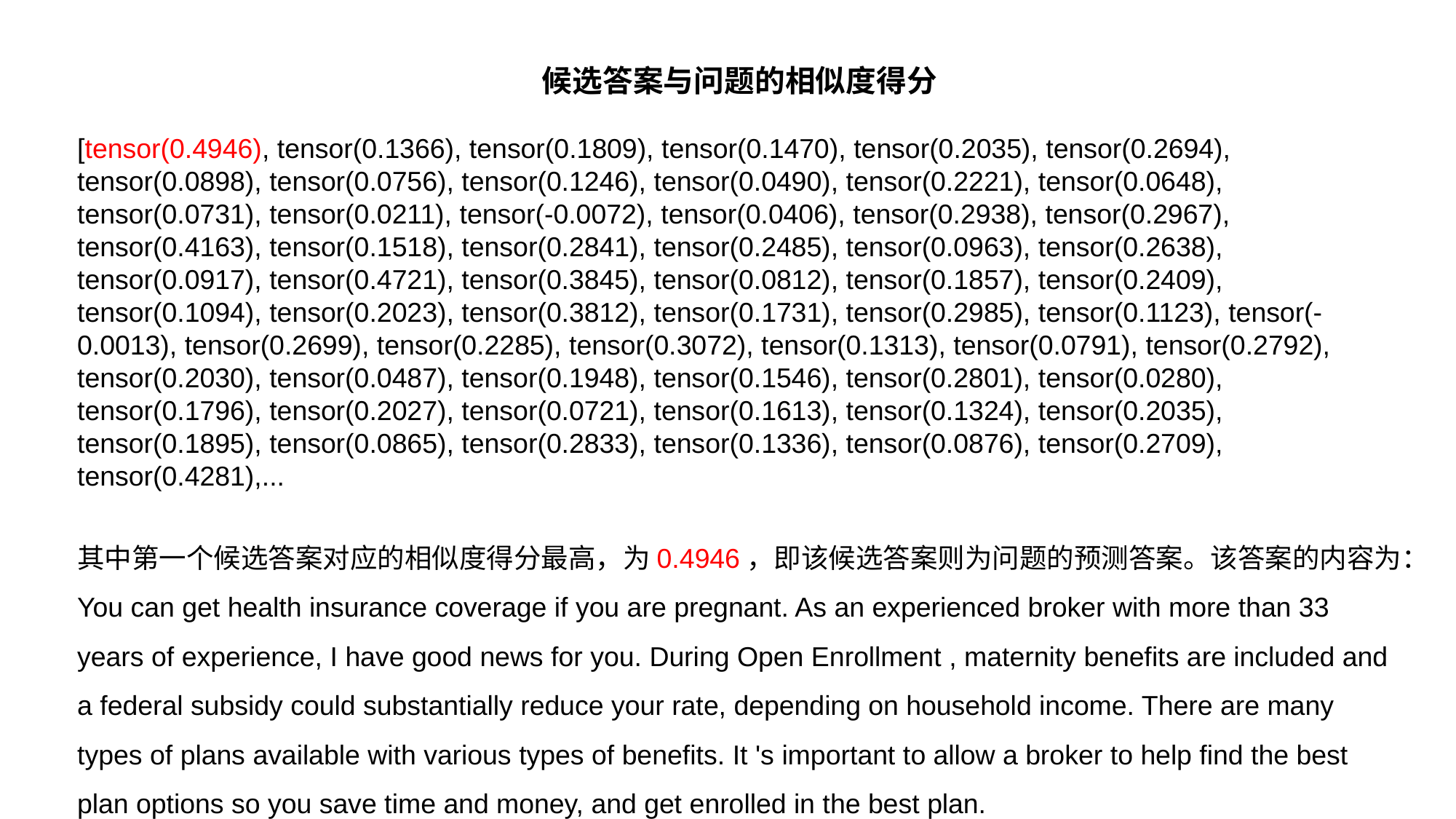

候选答案与问题的相似度得分

[tensor(0.4946), tensor(0.1366), tensor(0.1809), tensor(0.1470), tensor(0.2035), tensor(0.2694), tensor(0.0898), tensor(0.0756), tensor(0.1246), tensor(0.0490), tensor(0.2221), tensor(0.0648), tensor(0.0731), tensor(0.0211), tensor(-0.0072), tensor(0.0406), tensor(0.2938), tensor(0.2967), tensor(0.4163), tensor(0.1518), tensor(0.2841), tensor(0.2485), tensor(0.0963), tensor(0.2638), tensor(0.0917), tensor(0.4721), tensor(0.3845), tensor(0.0812), tensor(0.1857), tensor(0.2409), tensor(0.1094), tensor(0.2023), tensor(0.3812), tensor(0.1731), tensor(0.2985), tensor(0.1123), tensor(-0.0013), tensor(0.2699), tensor(0.2285), tensor(0.3072), tensor(0.1313), tensor(0.0791), tensor(0.2792), tensor(0.2030), tensor(0.0487), tensor(0.1948), tensor(0.1546), tensor(0.2801), tensor(0.0280), tensor(0.1796), tensor(0.2027), tensor(0.0721), tensor(0.1613), tensor(0.1324), tensor(0.2035), tensor(0.1895), tensor(0.0865), tensor(0.2833), tensor(0.1336), tensor(0.0876), tensor(0.2709), tensor(0.4281),...

其中第一个候选答案对应的相似度得分最高，为0.4946，即该候选答案则为问题的预测答案。该答案的内容为：
You can get health insurance coverage if you are pregnant. As an experienced broker with more than 33 years of experience, I have good news for you. During Open Enrollment , maternity benefits are included and a federal subsidy could substantially reduce your rate, depending on household income. There are many types of plans available with various types of benefits. It 's important to allow a broker to help find the best plan options so you save time and money, and get enrolled in the best plan.